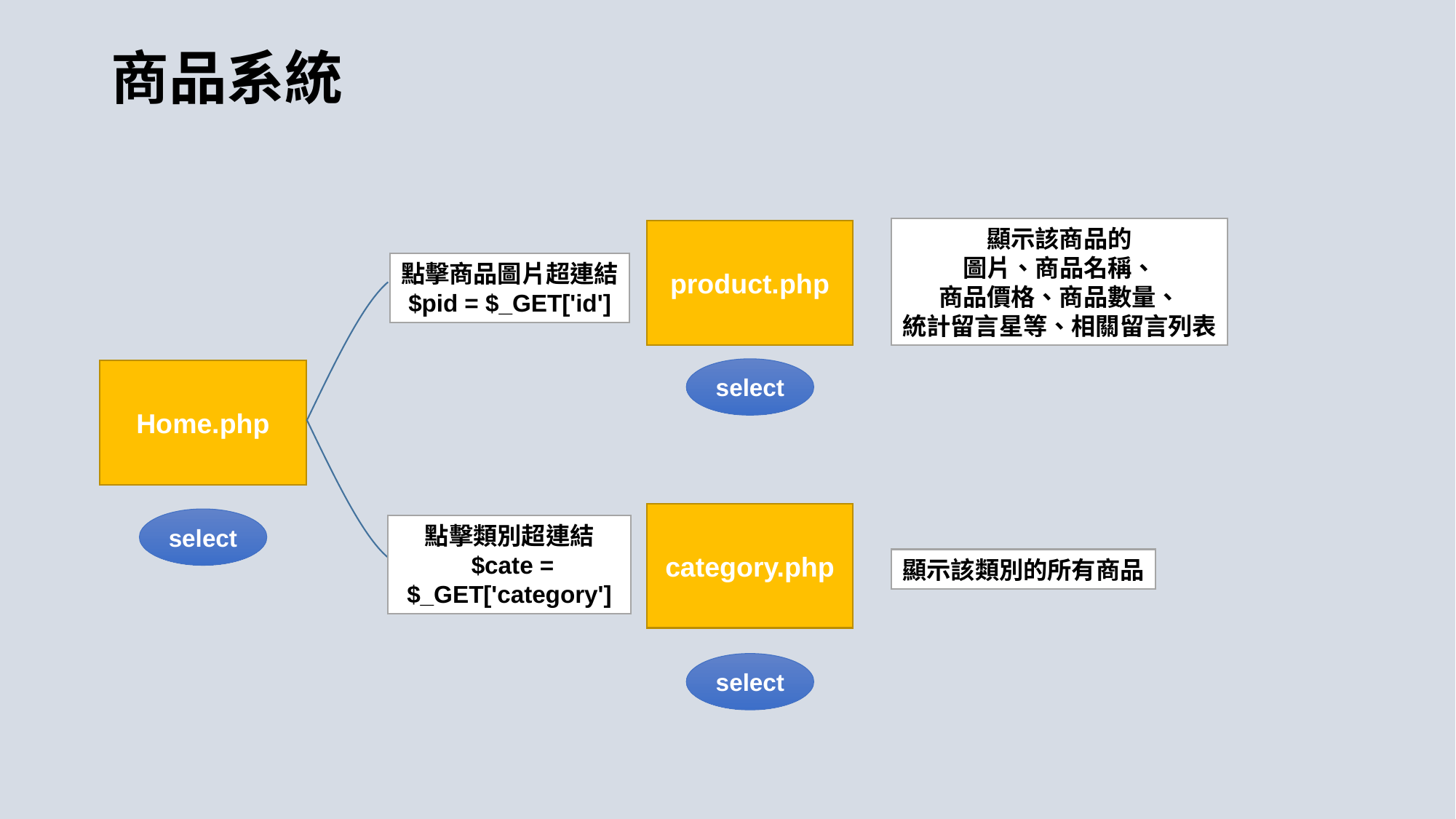

# 商品系統
顯示該商品的
圖片、商品名稱、
商品價格、商品數量、
統計留言星等、相關留言列表
product.php
點擊商品圖片超連結
$pid = $_GET['id']

select
Home.php
category.php
select
點擊類別超連結
 $cate = $_GET['category']
顯示該類別的所有商品
select